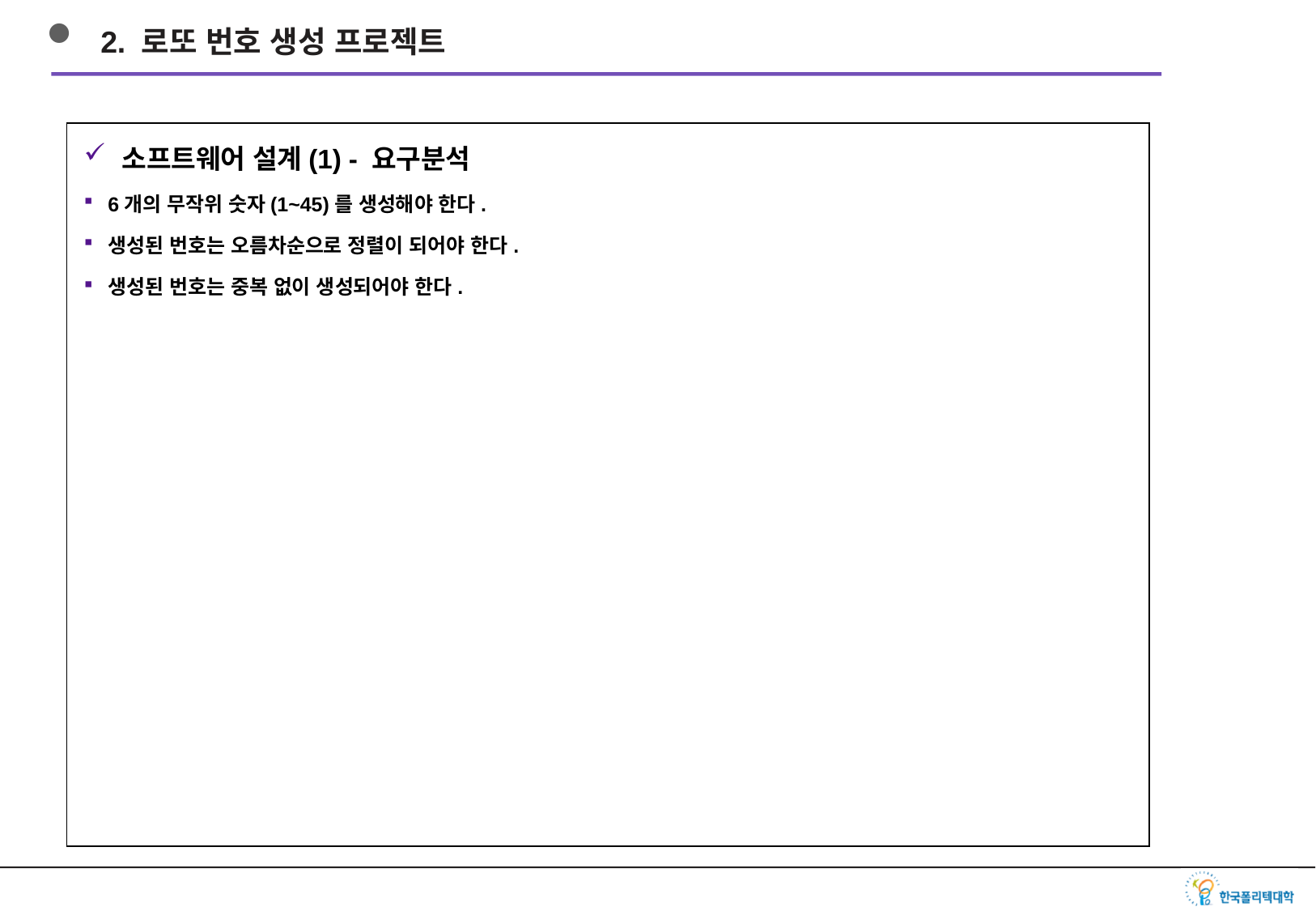

2. 로또 번호 생성 프로젝트
소프트웨어 설계(1) - 요구분석
6개의 무작위 숫자(1~45)를 생성해야 한다.
생성된 번호는 오름차순으로 정렬이 되어야 한다.
생성된 번호는 중복 없이 생성되어야 한다.